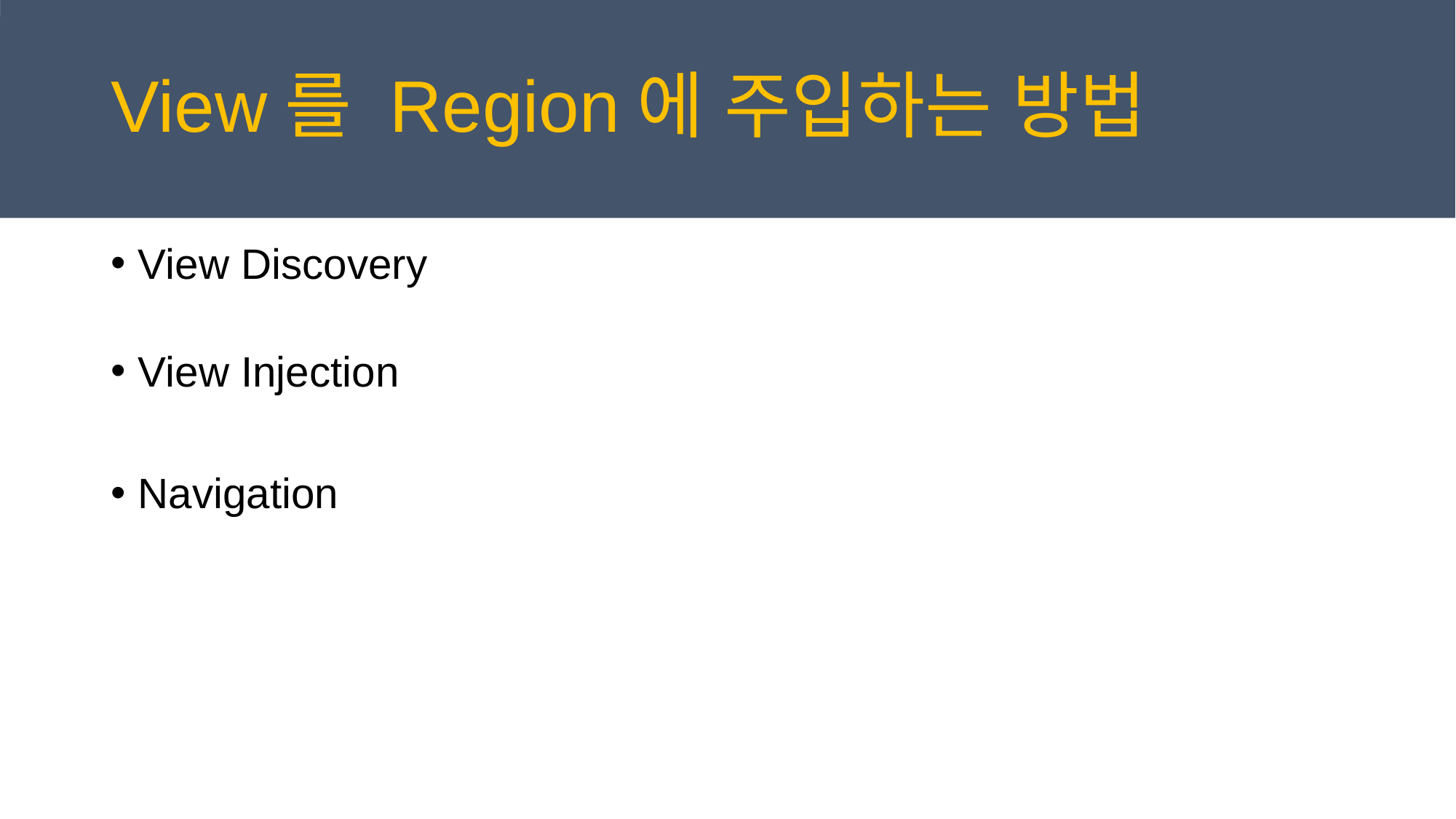

View를 Region에 주입하는 방법
View Discovery

View Injection

Navigation